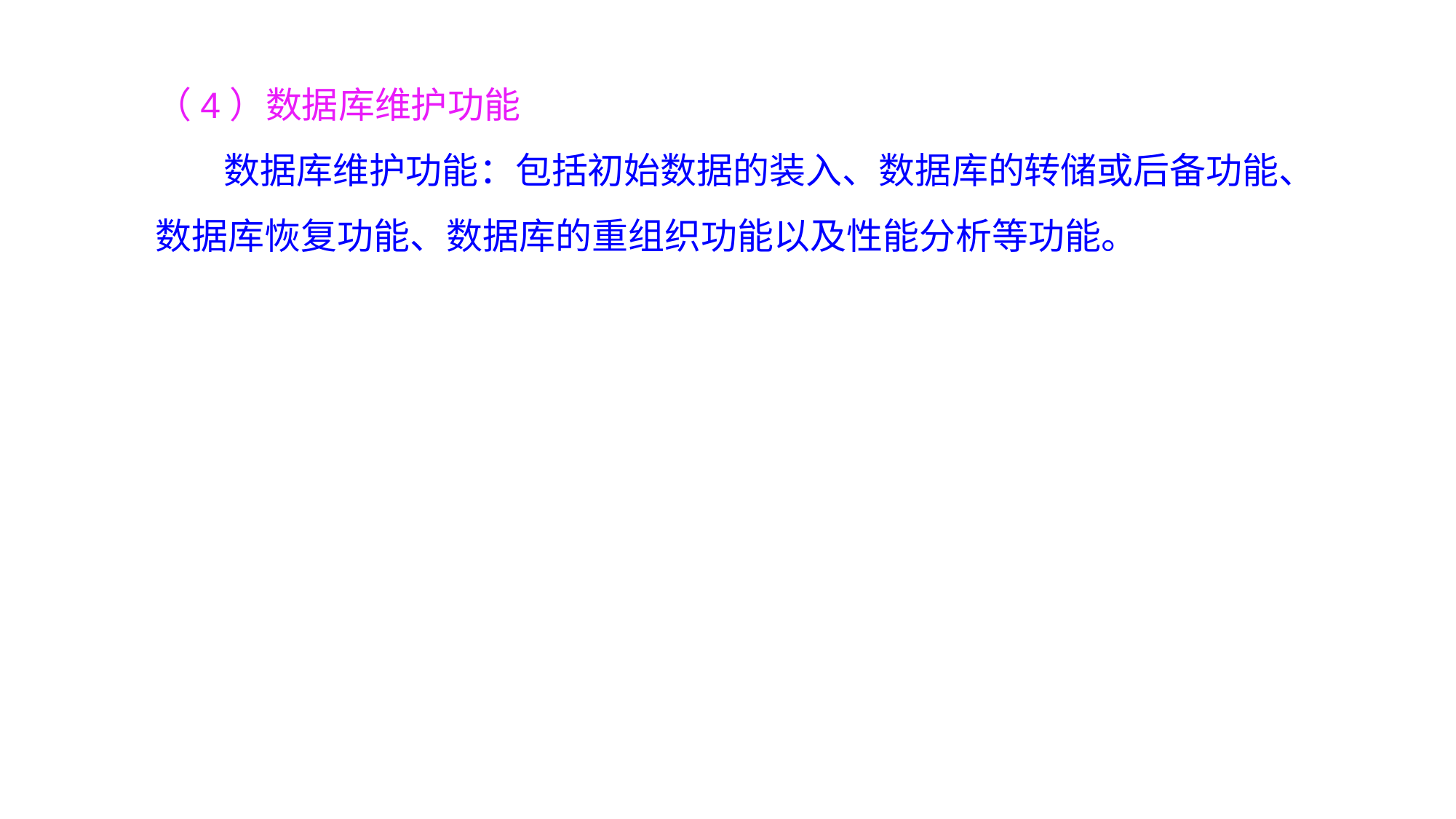

（4）数据库维护功能
数据库维护功能：包括初始数据的装入、数据库的转储或后备功能、数据库恢复功能、数据库的重组织功能以及性能分析等功能。